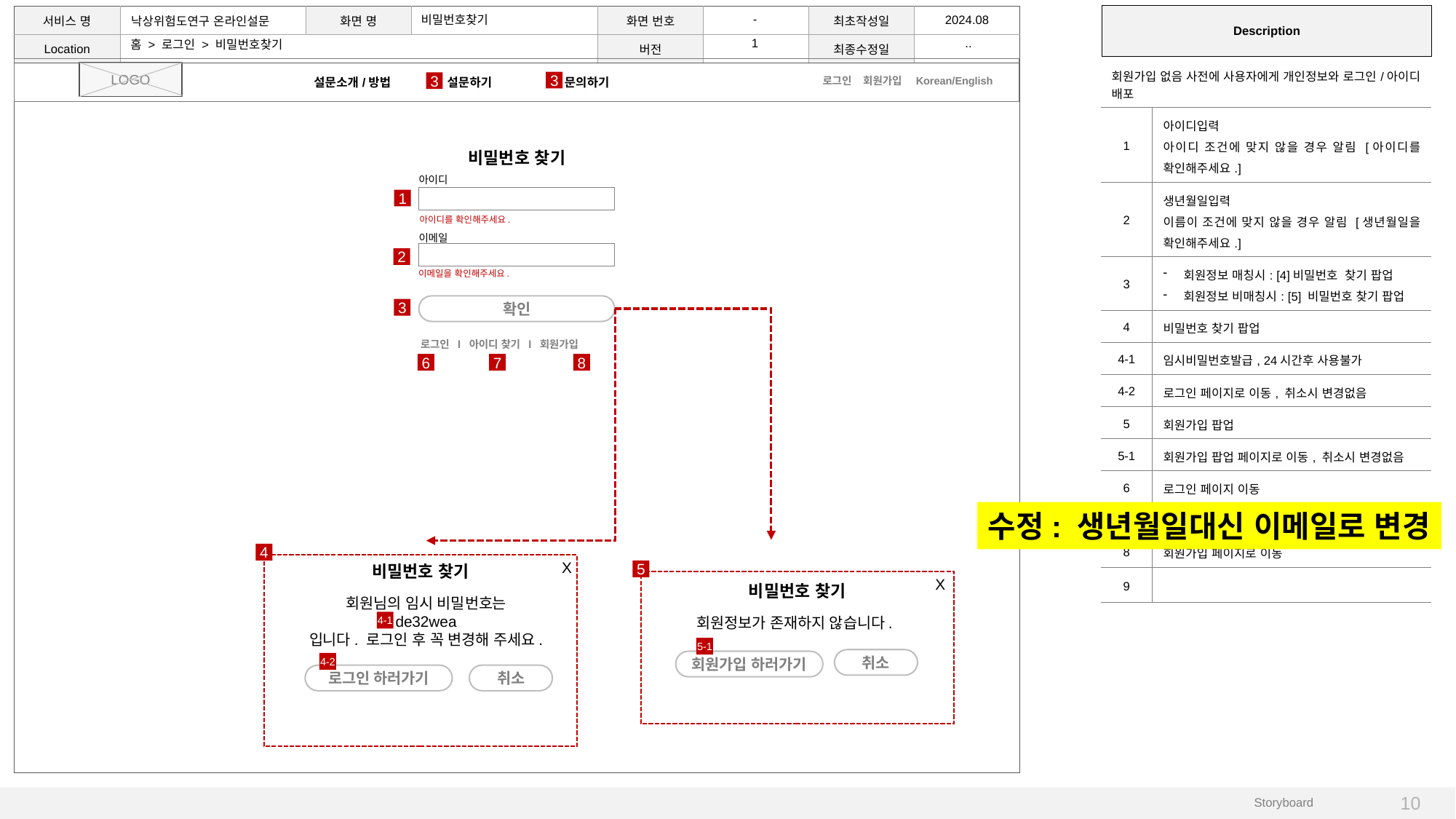

-
비밀번호찾기
1
..
홈 > 로그인 > 비밀번호찾기

| 설문소개/방법 | 설문하기 | 문의하기 |
| --- | --- | --- |
| 회원가입 없음 사전에 사용자에게 개인정보와 로그인/아이디 배포 |  |
| --- | --- |
| 1 | 아이디입력 아이디 조건에 맞지 않을 경우 알림 [아이디를 확인해주세요.] |
| 2 | 생년월일입력 이름이 조건에 맞지 않을 경우 알림 [생년월일을 확인해주세요.] |
| 3 | 회원정보 매칭시: [4]비밀번호 찾기 팝업 회원정보 비매칭시: [5] 비밀번호 찾기 팝업 |
| 4 | 비밀번호 찾기 팝업 |
| 4-1 | 임시비밀번호발급, 24시간후 사용불가 |
| 4-2 | 로그인 페이지로 이동, 취소시 변경없음 |
| 5 | 회원가입 팝업 |
| 5-1 | 회원가입 팝업 페이지로 이동, 취소시 변경없음 |
| 6 | 로그인 페이지 이동 |
| 7 | 아이디찾기 페이지로 이동 |
| 8 | 회원가입 페이지로 이동 |
| 9 |  |
LOGO
3
3
로그인    회원가입    Korean/English
비밀번호 찾기
아이디

1
아이디를 확인해주세요.
이메일

2
이메일을 확인해주세요.
확인
3
로그인  l  아이디 찾기  l  회원가입
6
7
8
수정: 생년월일대신 이메일로 변경
4

X
5
비밀번호 찾기

X
비밀번호 찾기
회원님의 임시 비밀번호는
de32wea
입니다. 로그인 후 꼭 변경해 주세요.
4-1
회원정보가 존재하지 않습니다.
5-1
취소
회원가입 하러가기
4-2
취소
로그인 하러가기
10